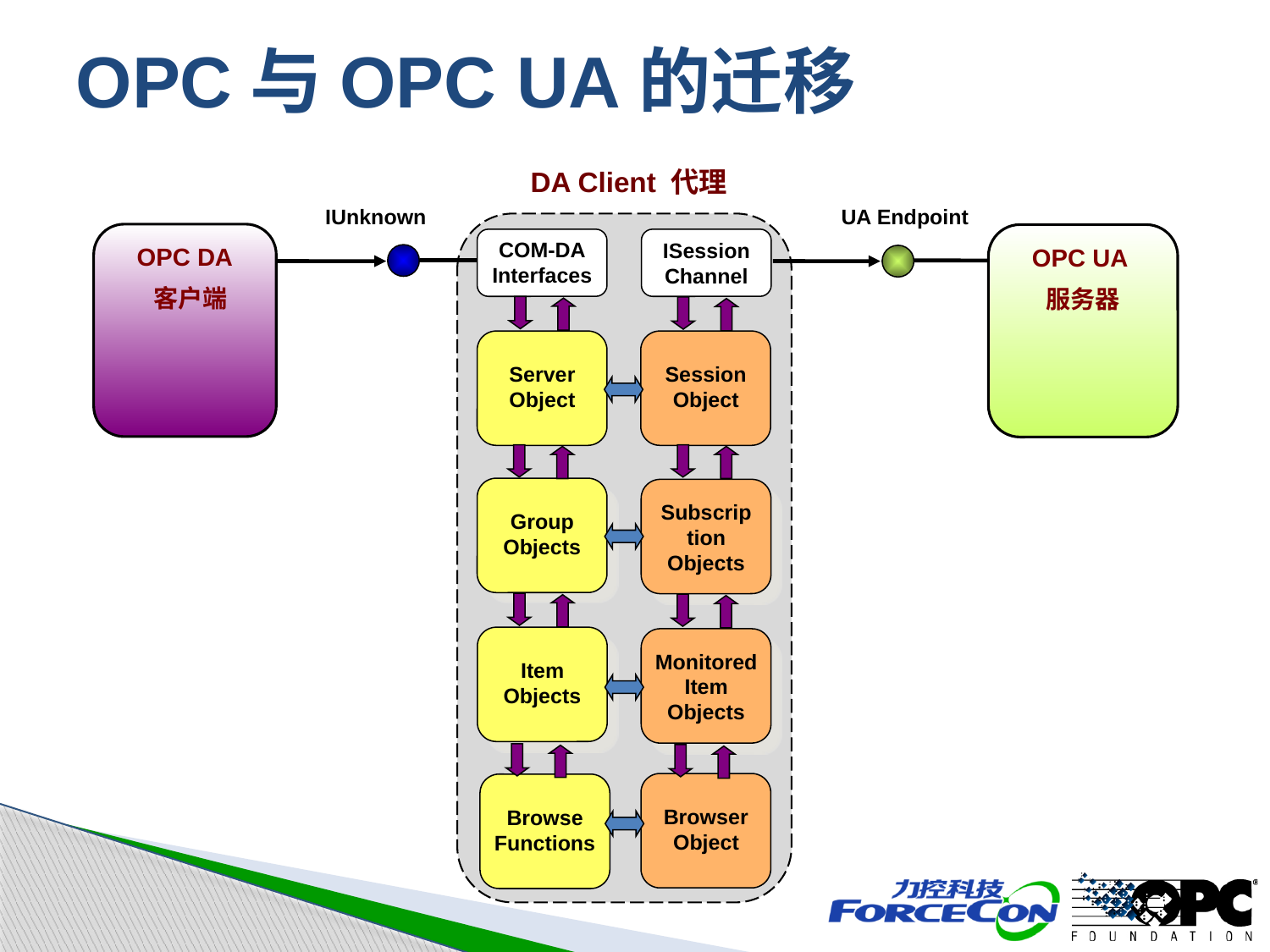

# OPC与OPC UA的迁移
DA Client 代理
UA Endpoint
IUnknown

OPC DA
 客户端

OPC UA
服务器

COM-DA
Interfaces

ISession
Channel

Server
Object

Session
Object

Group
Objects

Subscrip tion
Objects

Item
Objects

Monitored Item
Objects

Browser
Object

Browse
Functions

12